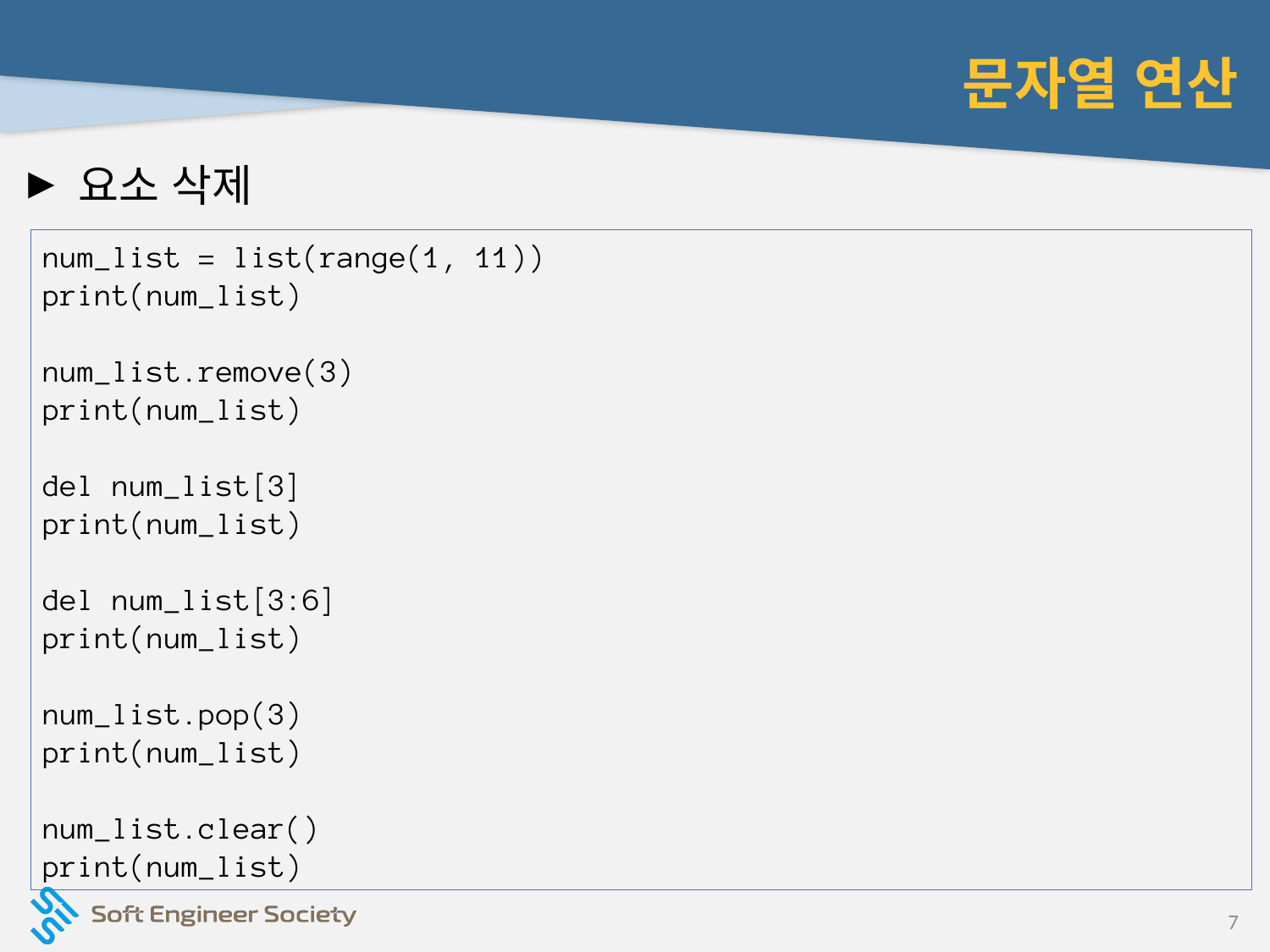

# 문자열 연산
요소 삭제
num_list = list(range(1, 11))
print(num_list)

num_list.remove(3)
print(num_list)

del num_list[3]
print(num_list)

del num_list[3:6]
print(num_list)

num_list.pop(3)
print(num_list)

num_list.clear()
print(num_list)
7